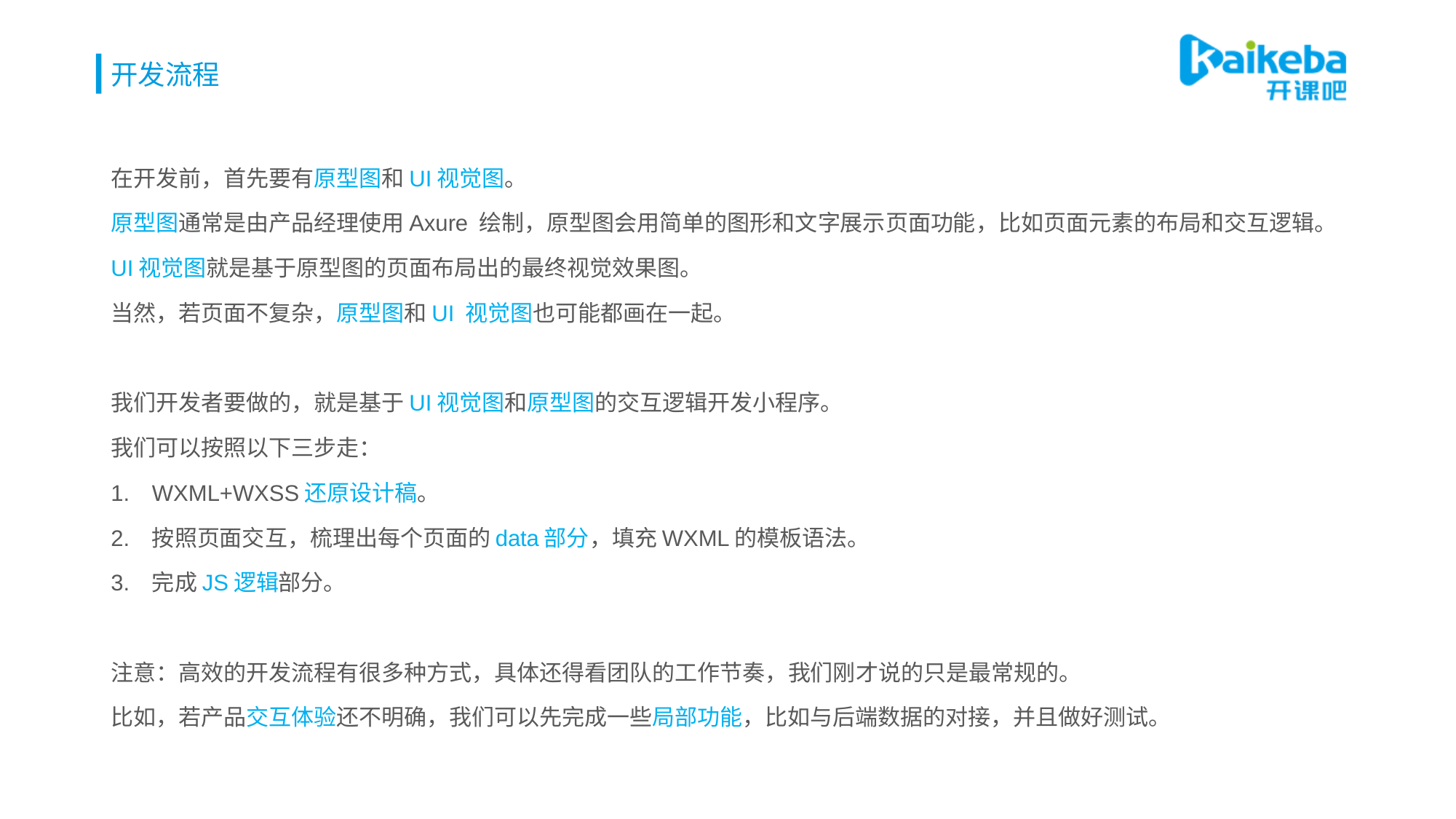

# 开发流程
在开发前，首先要有原型图和UI视觉图。
原型图通常是由产品经理使用Axure 绘制，原型图会用简单的图形和文字展示页面功能，比如页面元素的布局和交互逻辑。
UI视觉图就是基于原型图的页面布局出的最终视觉效果图。
当然，若页面不复杂，原型图和UI 视觉图也可能都画在一起。

我们开发者要做的，就是基于UI视觉图和原型图的交互逻辑开发小程序。
我们可以按照以下三步走：
WXML+WXSS还原设计稿。
按照页面交互，梳理出每个页面的data部分，填充WXML的模板语法。
完成JS逻辑部分。

注意：高效的开发流程有很多种方式，具体还得看团队的工作节奏，我们刚才说的只是最常规的。
比如，若产品交互体验还不明确，我们可以先完成一些局部功能，比如与后端数据的对接，并且做好测试。